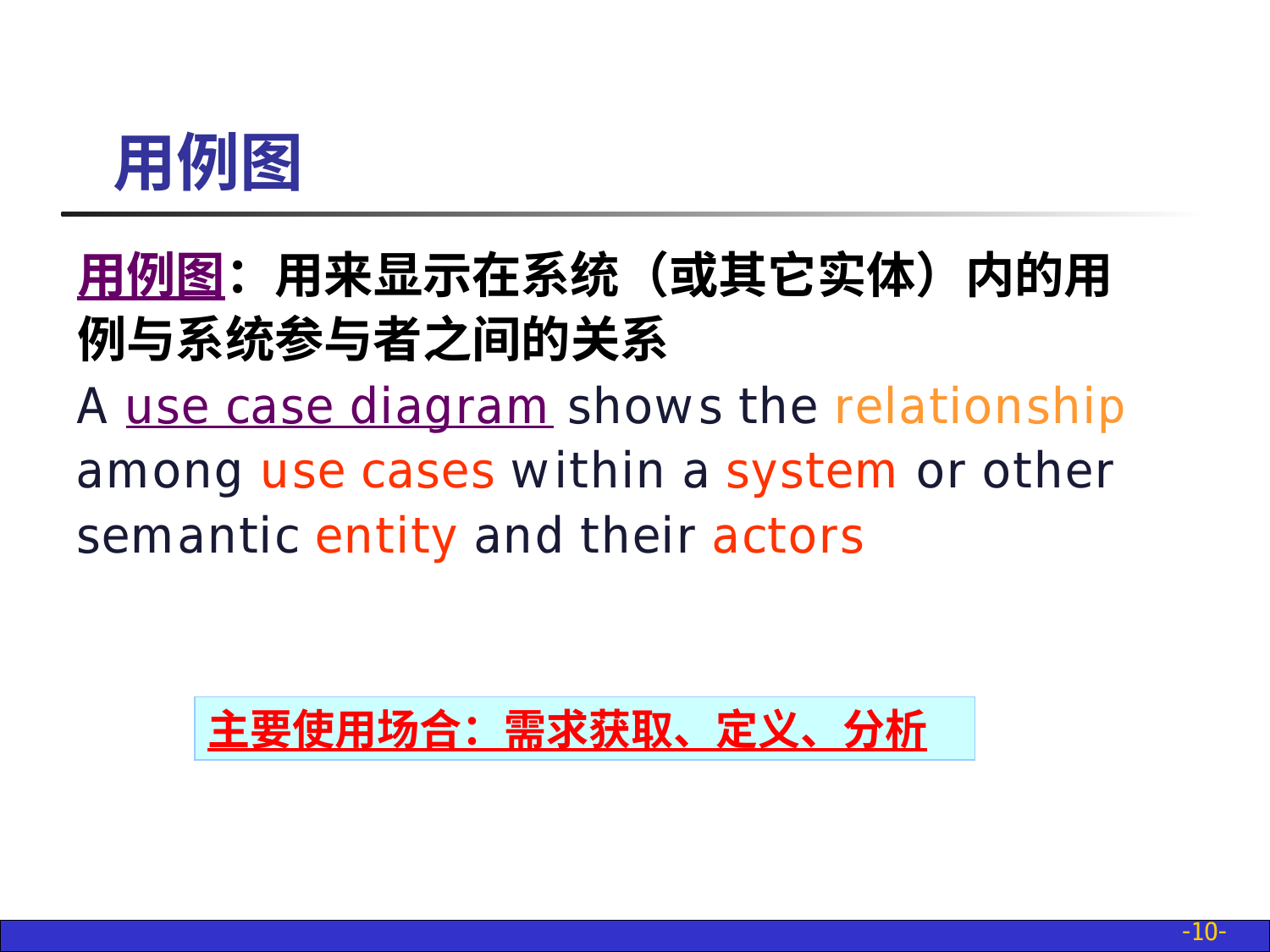

用例图
用例图：用来显示在系统（或其它实体）内的用例与系统参与者之间的关系
A use case diagram shows the relationship among use cases within a system or other semantic entity and their actors
主要使用场合：需求获取、定义、分析
-10-